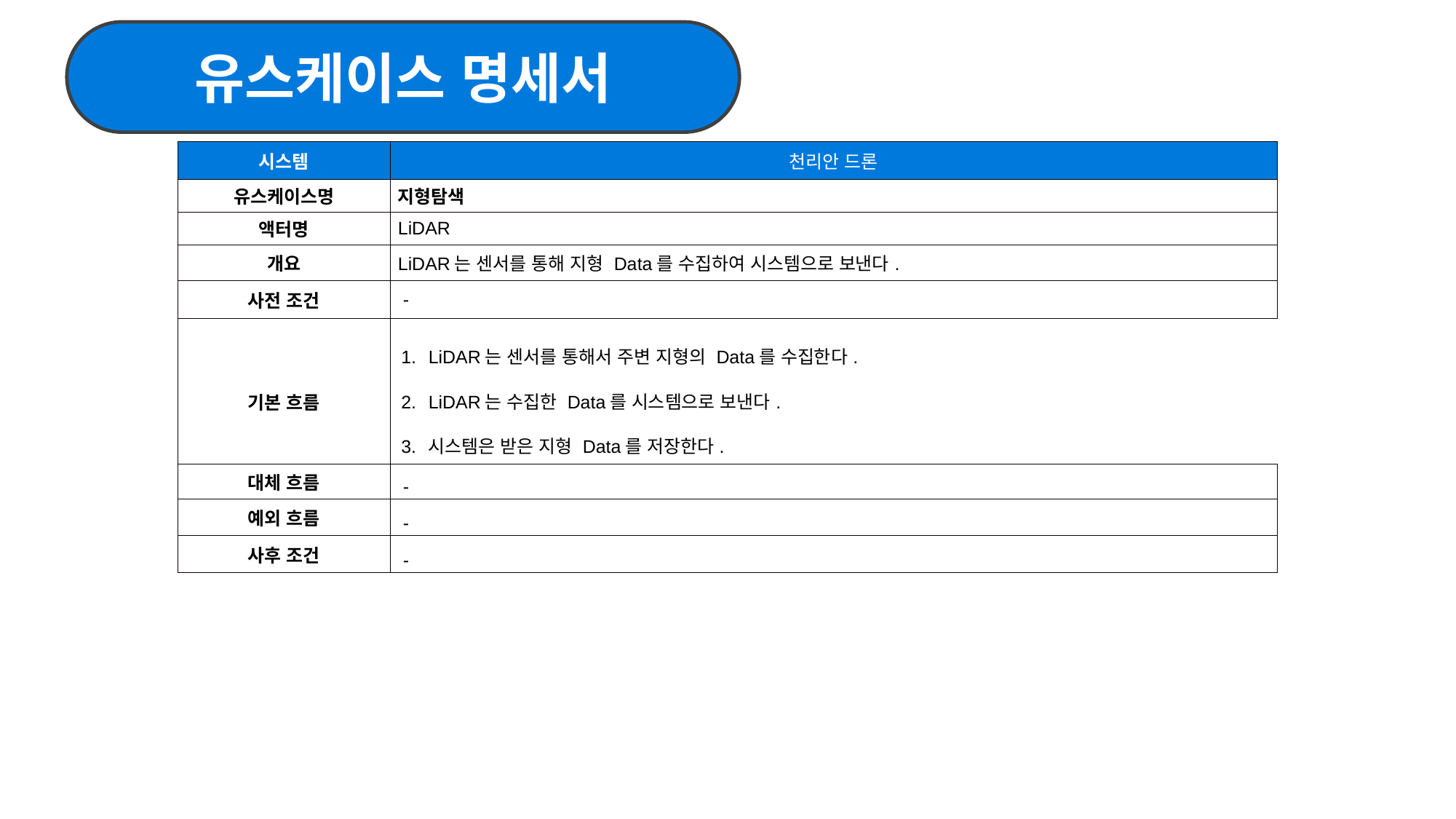

유스케이스 명세서
| 시스템 | 천리안 드론 |
| --- | --- |
| 유스케이스명 | 지형탐색 |
| 액터명 | LiDAR |
| 개요 | LiDAR는 센서를 통해 지형 Data를 수집하여 시스템으로 보낸다. |
| 사전 조건 | - |
| 기본 흐름 | LiDAR는 센서를 통해서 주변 지형의 Data를 수집한다. LiDAR는 수집한 Data를 시스템으로 보낸다. 시스템은 받은 지형 Data를 저장한다. |
| 대체 흐름 | - |
| 예외 흐름 | - |
| 사후 조건 | - |